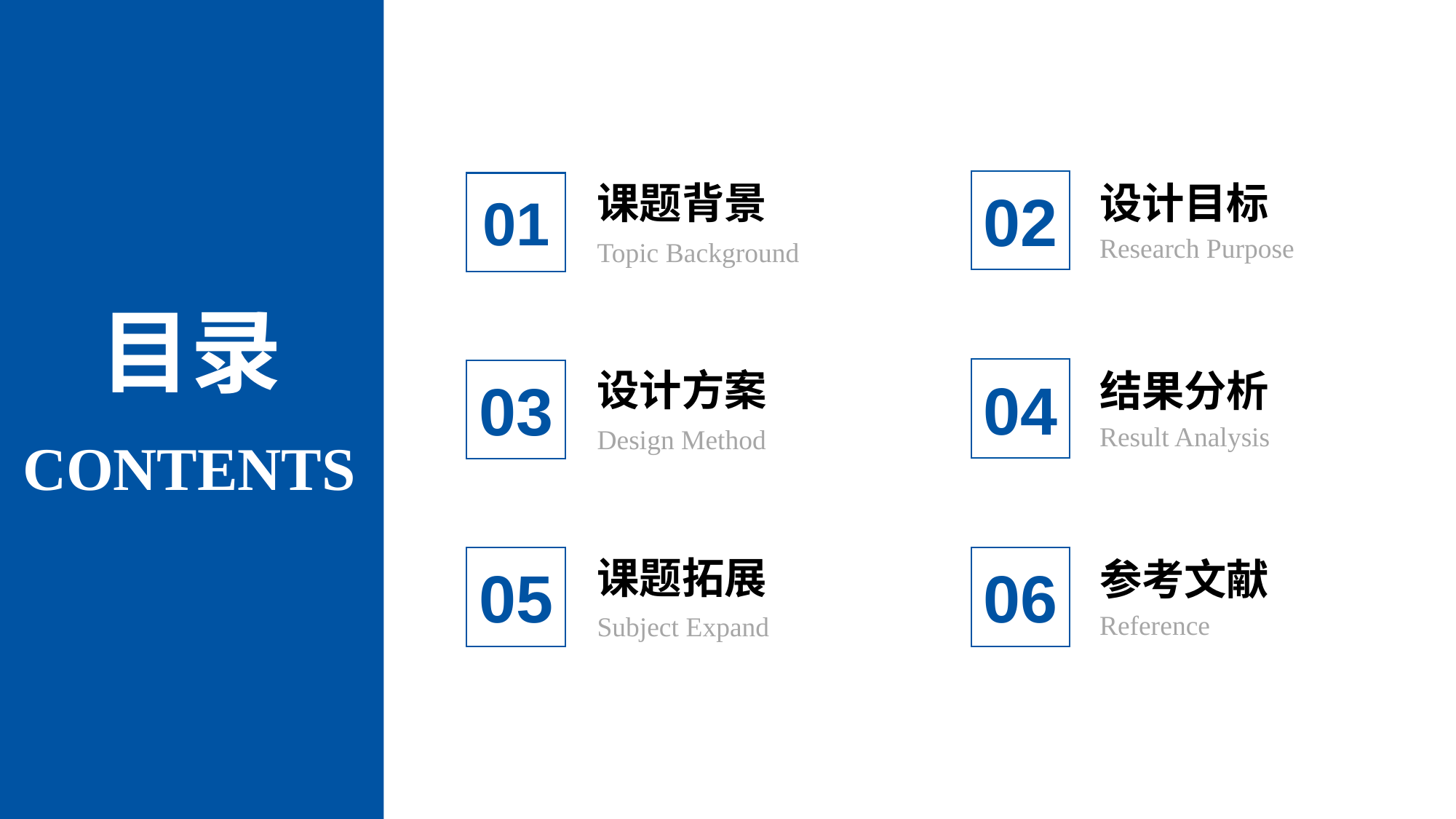

课题背景
Topic Background

01
设计目标
Research Purpose

02
目录
设计方案
Design Method

03
结果分析
Result Analysis

04
CONTENTS
课题拓展
Subject Expand

05
参考文献
Reference

06